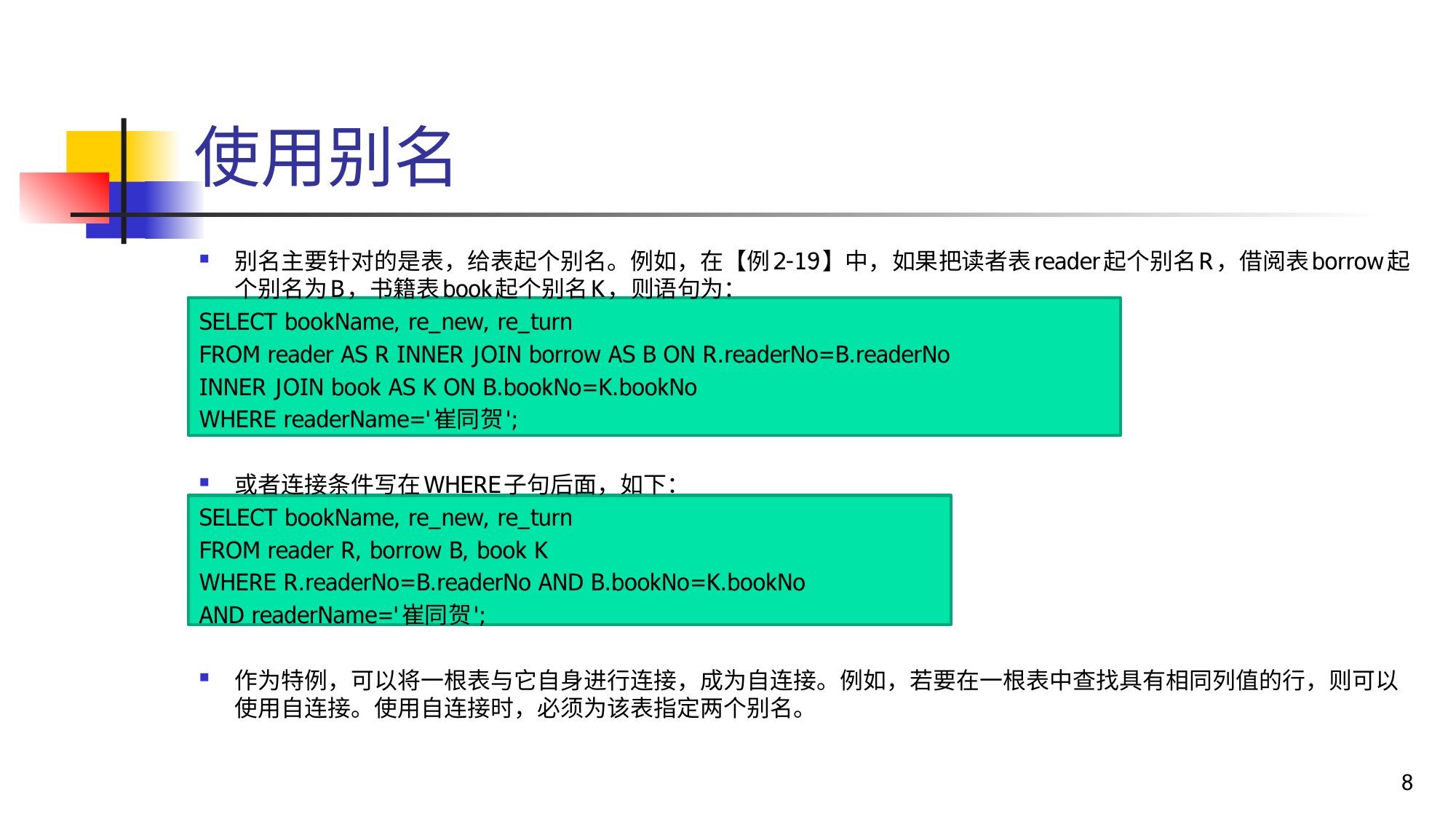

# 使用别名
别名主要针对的是表，给表起个别名。例如，在【例2-19】中，如果把读者表reader起个别名R，借阅表borrow起个别名为B，书籍表book起个别名K，则语句为：
SELECT bookName, re_new, re_turn
FROM reader AS R INNER JOIN borrow AS B ON R.readerNo=B.readerNo
INNER JOIN book AS K ON B.bookNo=K.bookNo
WHERE readerName='崔同贺';

或者连接条件写在WHERE子句后面，如下：
SELECT bookName, re_new, re_turn
FROM reader R, borrow B, book K
WHERE R.readerNo=B.readerNo AND B.bookNo=K.bookNo
AND readerName='崔同贺';

作为特例，可以将一根表与它自身进行连接，成为自连接。例如，若要在一根表中查找具有相同列值的行，则可以使用自连接。使用自连接时，必须为该表指定两个别名。

8